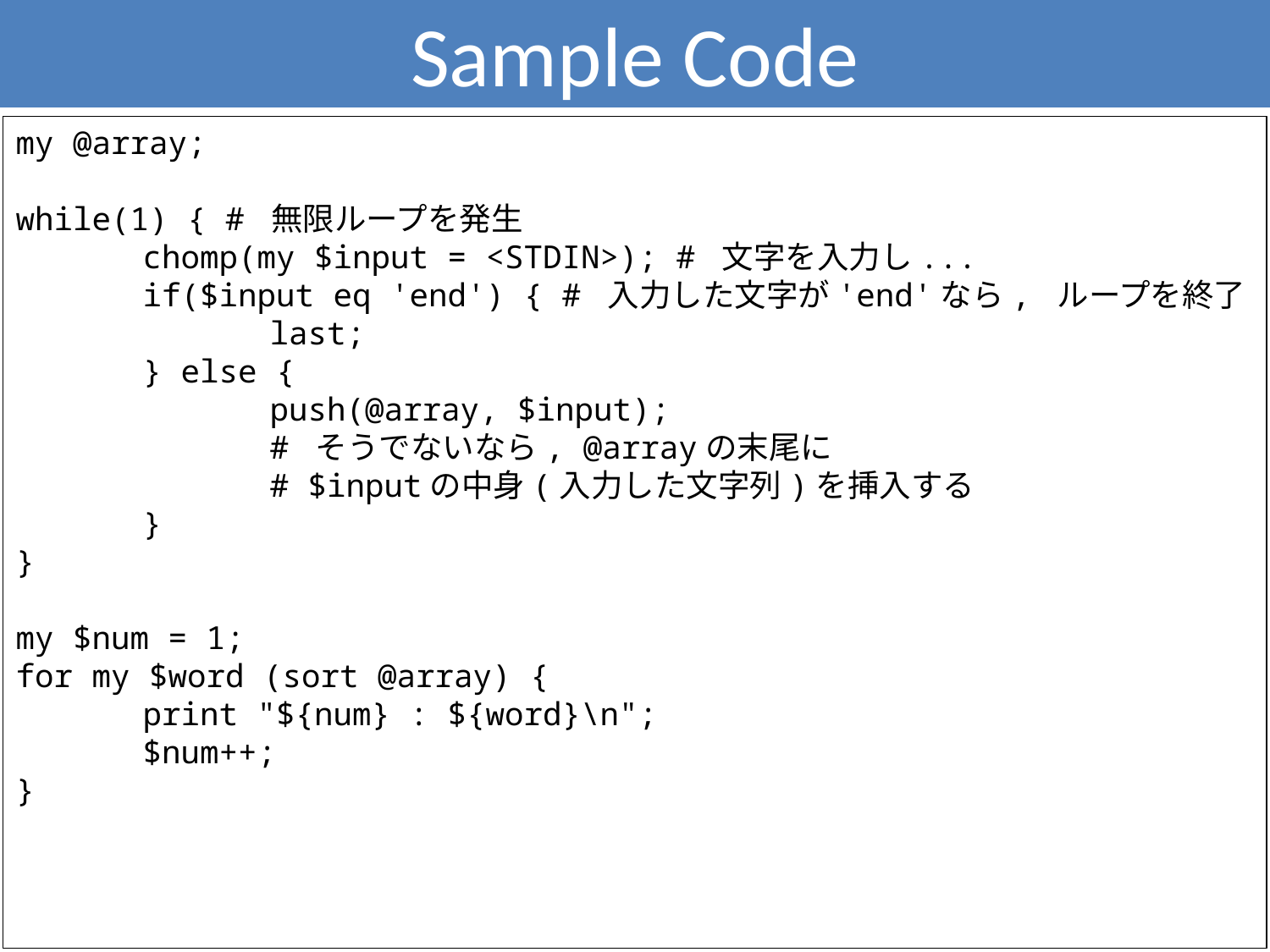

Sample Code
my @array;

while(1) { # 無限ループを発生
	chomp(my $input = <STDIN>); # 文字を入力し...
	if($input eq 'end') { # 入力した文字が'end'なら, ループを終了
		last;
	} else {
		push(@array, $input);
		# そうでないなら, @arrayの末尾に
		# $inputの中身(入力した文字列)を挿入する
	}
}

my $num = 1;
for my $word (sort @array) {
	print "${num} : ${word}\n";
	$num++;
}